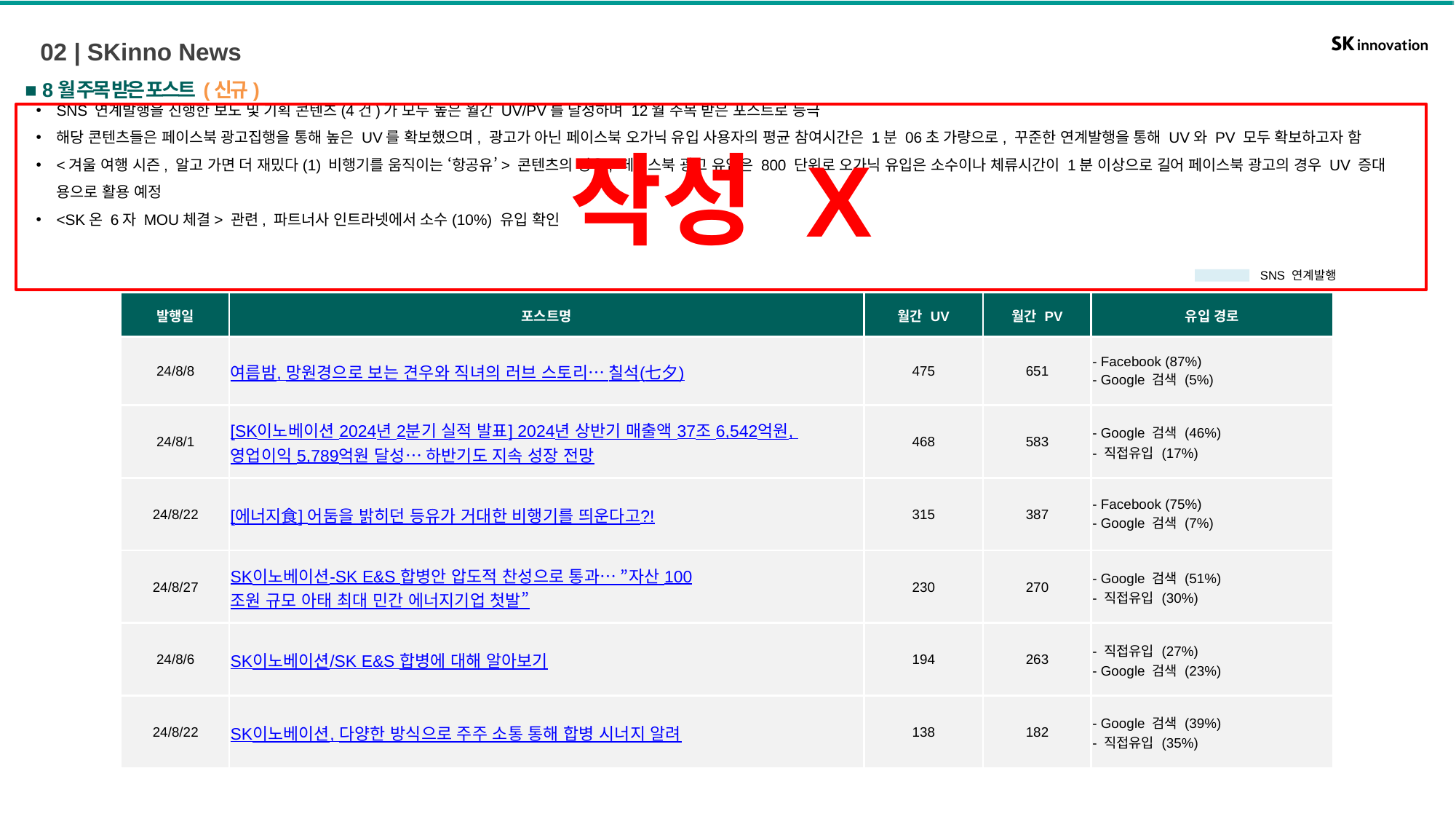

02 | SKinno News
■ 8월 주목 받은 포스트 (신규)
작성 X
SNS 연계발행을 진행한 보도 및 기획 콘텐츠(4건)가 모두 높은 월간 UV/PV를 달성하며 12월 주목 받은 포스트로 등극
해당 콘텐츠들은 페이스북 광고집행을 통해 높은 UV를 확보했으며, 광고가 아닌 페이스북 오가닉 유입 사용자의 평균 참여시간은 1분 06초 가량으로, 꾸준한 연계발행을 통해 UV와 PV 모두 확보하고자 함
<겨울 여행 시즌, 알고 가면 더 재밌다(1) 비행기를 움직이는 ‘항공유’> 콘텐츠의 경우, 페이스북 광고 유입은 800 단위로 오가닉 유입은 소수이나 체류시간이 1분 이상으로 길어 페이스북 광고의 경우 UV 증대 용으로 활용 예정
<SK온 6자 MOU체결> 관련, 파트너사 인트라넷에서 소수(10%) 유입 확인
SNS 연계발행

| 발행일 | 포스트명 | 월간 UV | 월간 PV | 유입 경로 |
| --- | --- | --- | --- | --- |
| 24/8/8 | 여름밤, 망원경으로 보는 견우와 직녀의 러브 스토리… 칠석(七夕) | 475 | 651 | - Facebook (87%) - Google 검색 (5%) |
| 24/8/1 | [SK이노베이션 2024년 2분기 실적 발표] 2024년 상반기 매출액 37조 6,542억원, 영업이익 5,789억원 달성… 하반기도 지속 성장 전망 | 468 | 583 | - Google 검색 (46%) - 직접유입 (17%) |
| 24/8/22 | [에너지食] 어둠을 밝히던 등유가 거대한 비행기를 띄운다고?! | 315 | 387 | - Facebook (75%) - Google 검색 (7%) |
| 24/8/27 | SK이노베이션-SK E&S 합병안 압도적 찬성으로 통과… ”자산 100조원 규모 아태 최대 민간 에너지기업 첫발” | 230 | 270 | - Google 검색 (51%) - 직접유입 (30%) |
| 24/8/6 | SK이노베이션/SK E&S 합병에 대해 알아보기 | 194 | 263 | - 직접유입 (27%) - Google 검색 (23%) |
| 24/8/22 | SK이노베이션, 다양한 방식으로 주주 소통 통해 합병 시너지 알려 | 138 | 182 | - Google 검색 (39%) - 직접유입 (35%) |